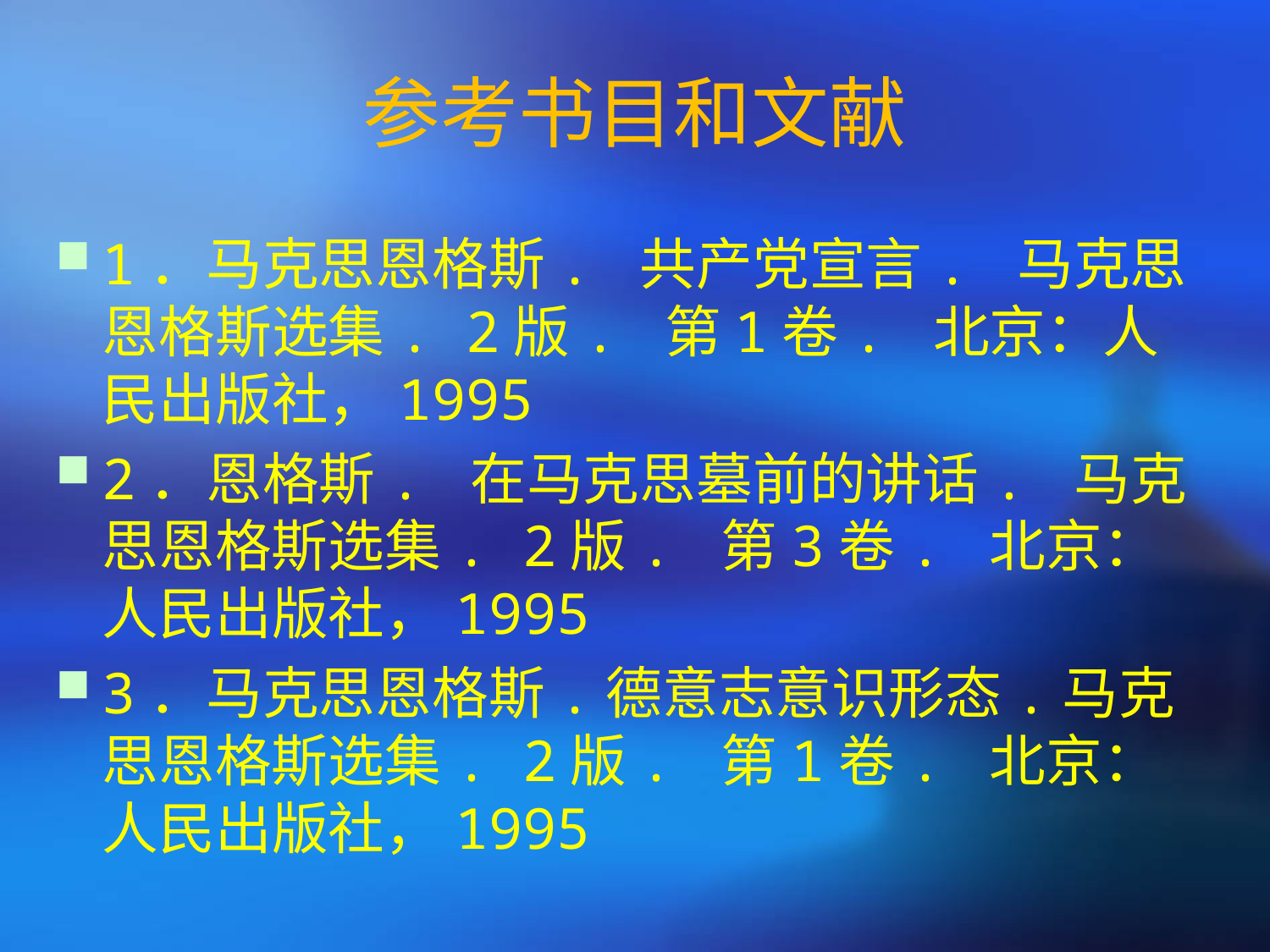

# 参考书目和文献
1．马克思恩格斯. 共产党宣言. 马克思恩格斯选集. 2版. 第1卷. 北京：人民出版社，1995
2．恩格斯. 在马克思墓前的讲话. 马克思恩格斯选集. 2版. 第3卷. 北京：人民出版社，1995
3．马克思恩格斯.德意志意识形态.马克思恩格斯选集. 2版. 第1卷. 北京：人民出版社，1995